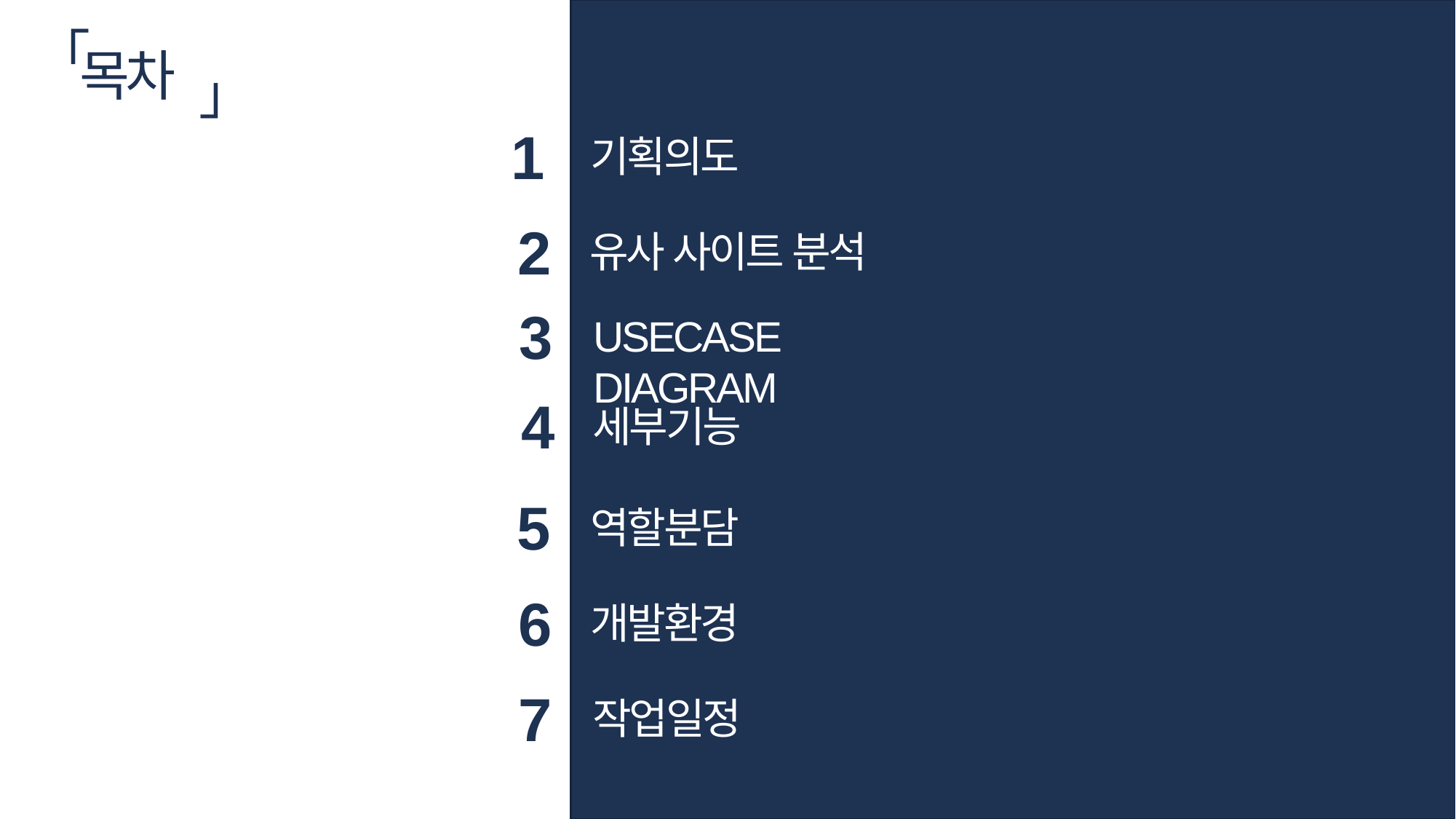

「
목차
」
1
기획의도
2
유사 사이트 분석
3
USECASE DIAGRAM
4
세부기능
5
역할분담
6
개발환경
7
작업일정